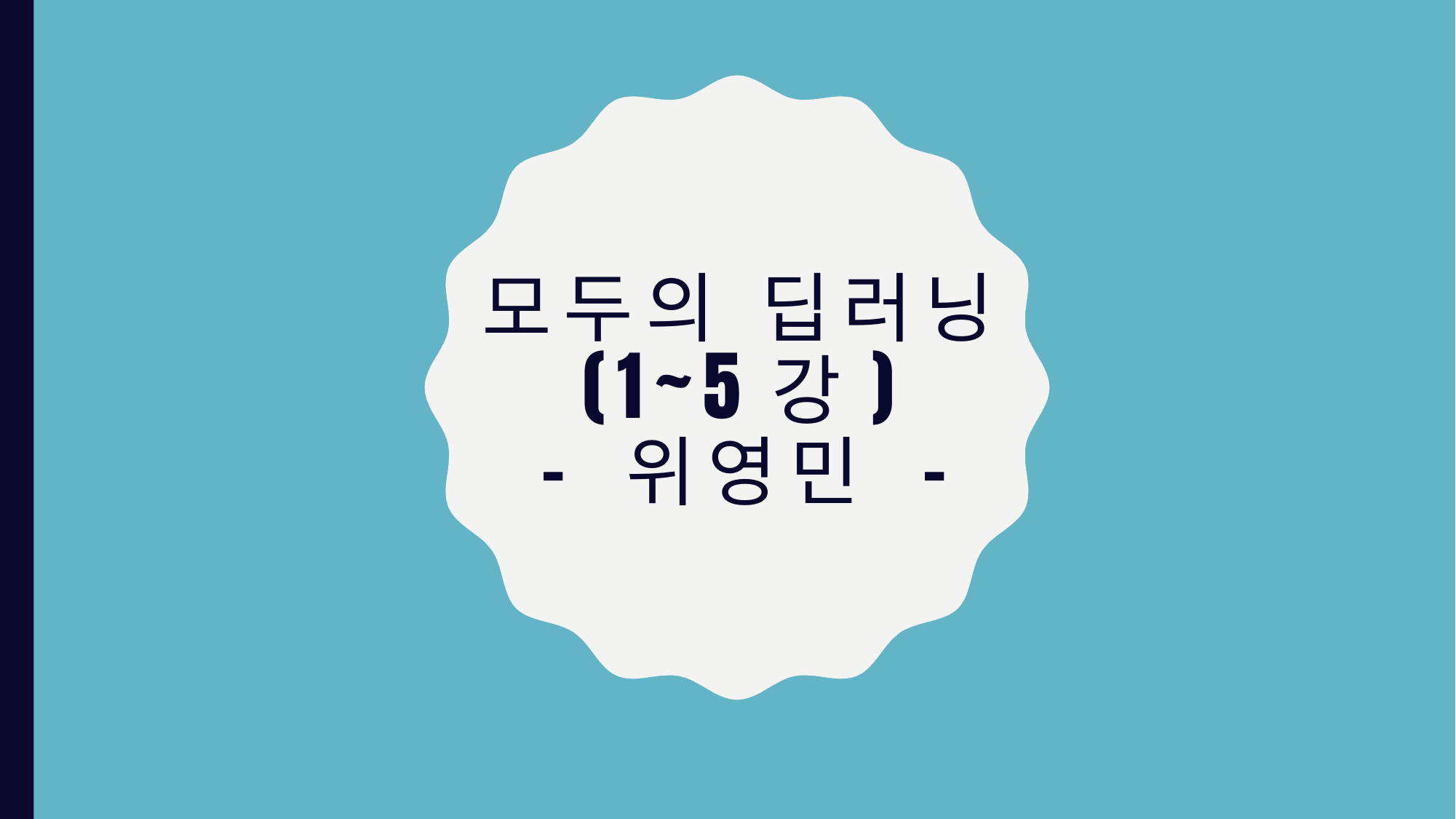

# 모두의 딥러닝 (1~5강) - 위영민 -